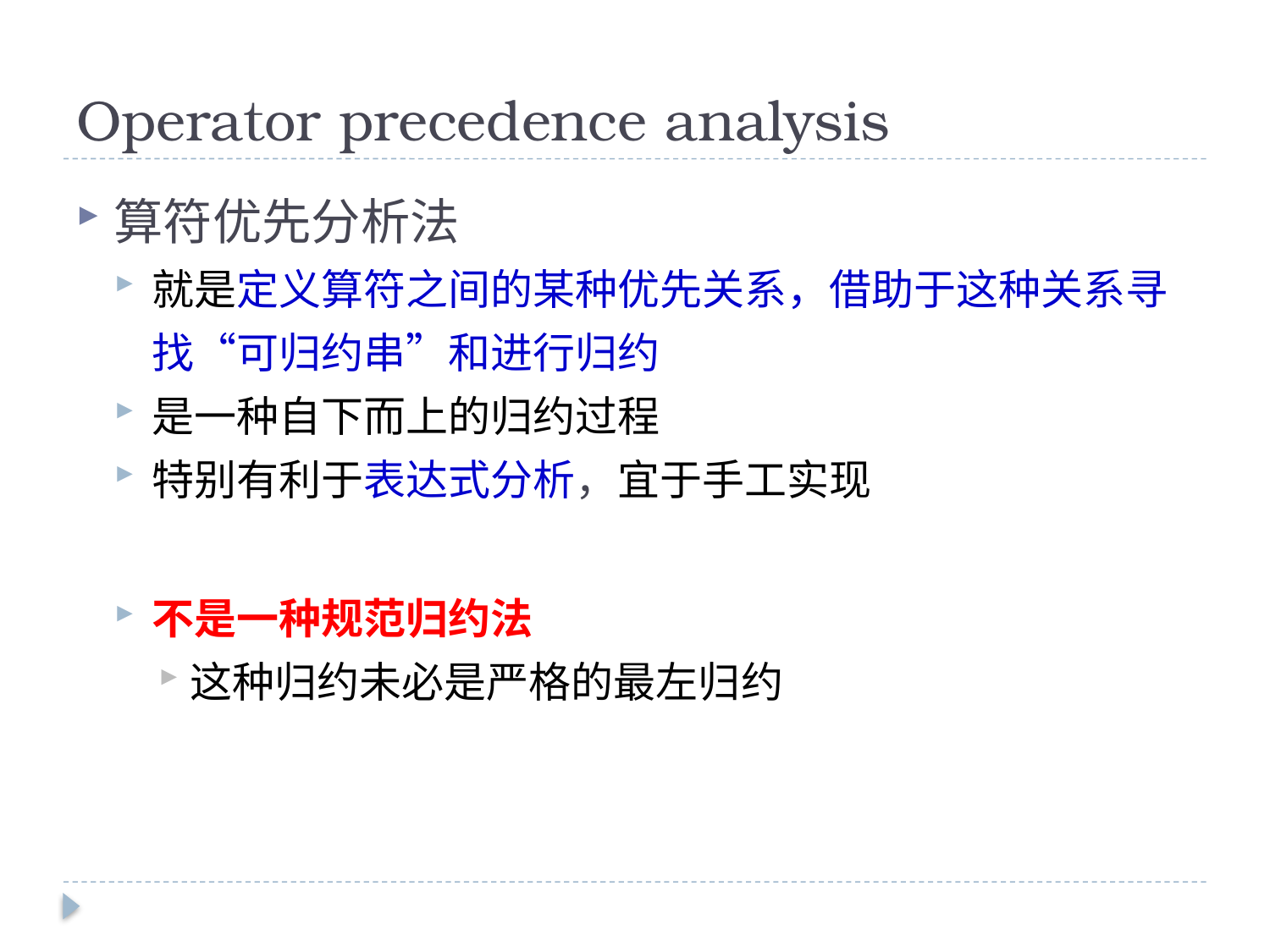

# Operator precedence analysis
算符优先分析法
就是定义算符之间的某种优先关系，借助于这种关系寻找“可归约串”和进行归约
是一种自下而上的归约过程
特别有利于表达式分析，宜于手工实现

不是一种规范归约法
这种归约未必是严格的最左归约

31